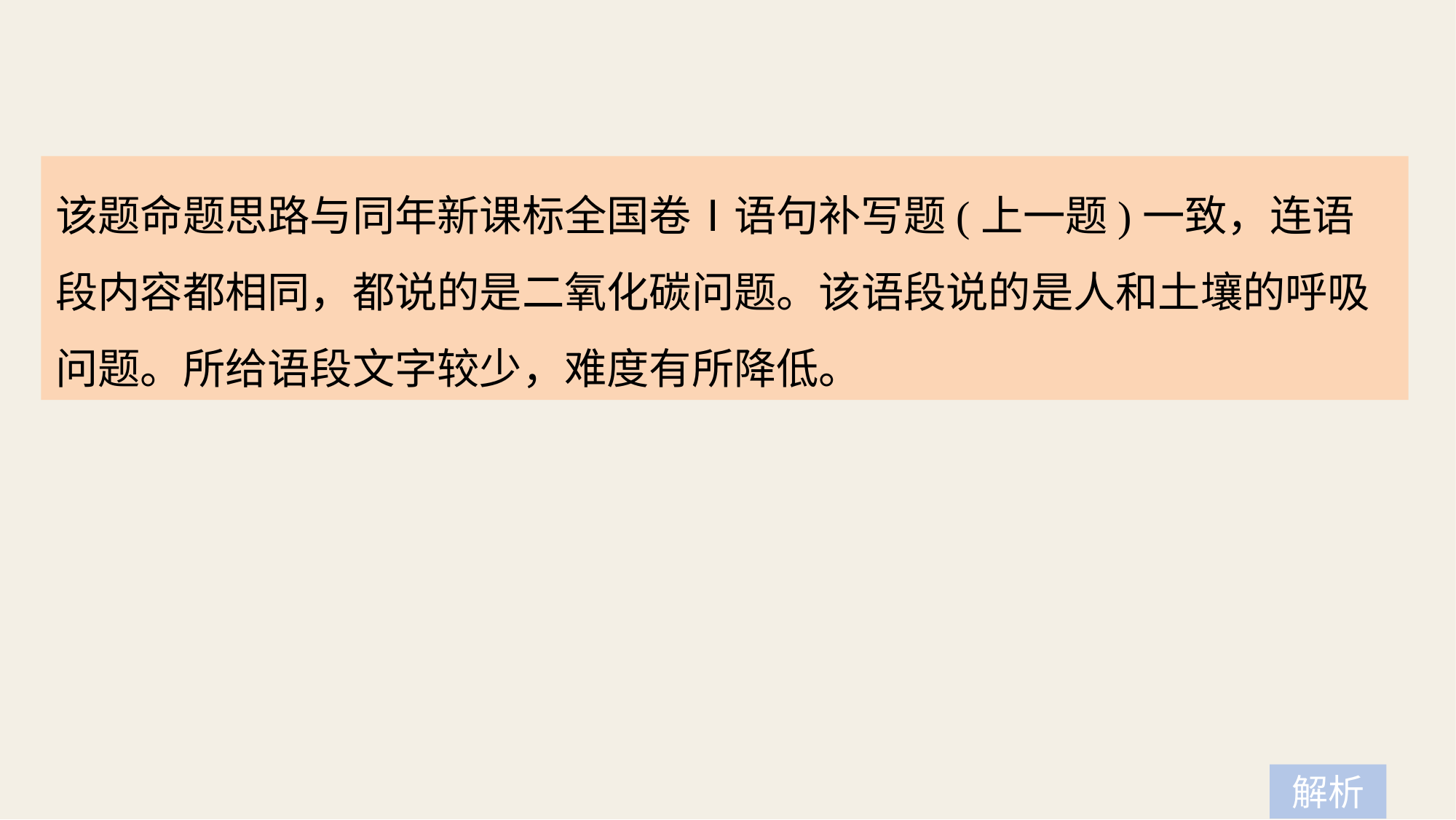

该题命题思路与同年新课标全国卷Ⅰ语句补写题(上一题)一致，连语段内容都相同，都说的是二氧化碳问题。该语段说的是人和土壤的呼吸问题。所给语段文字较少，难度有所降低。
解析